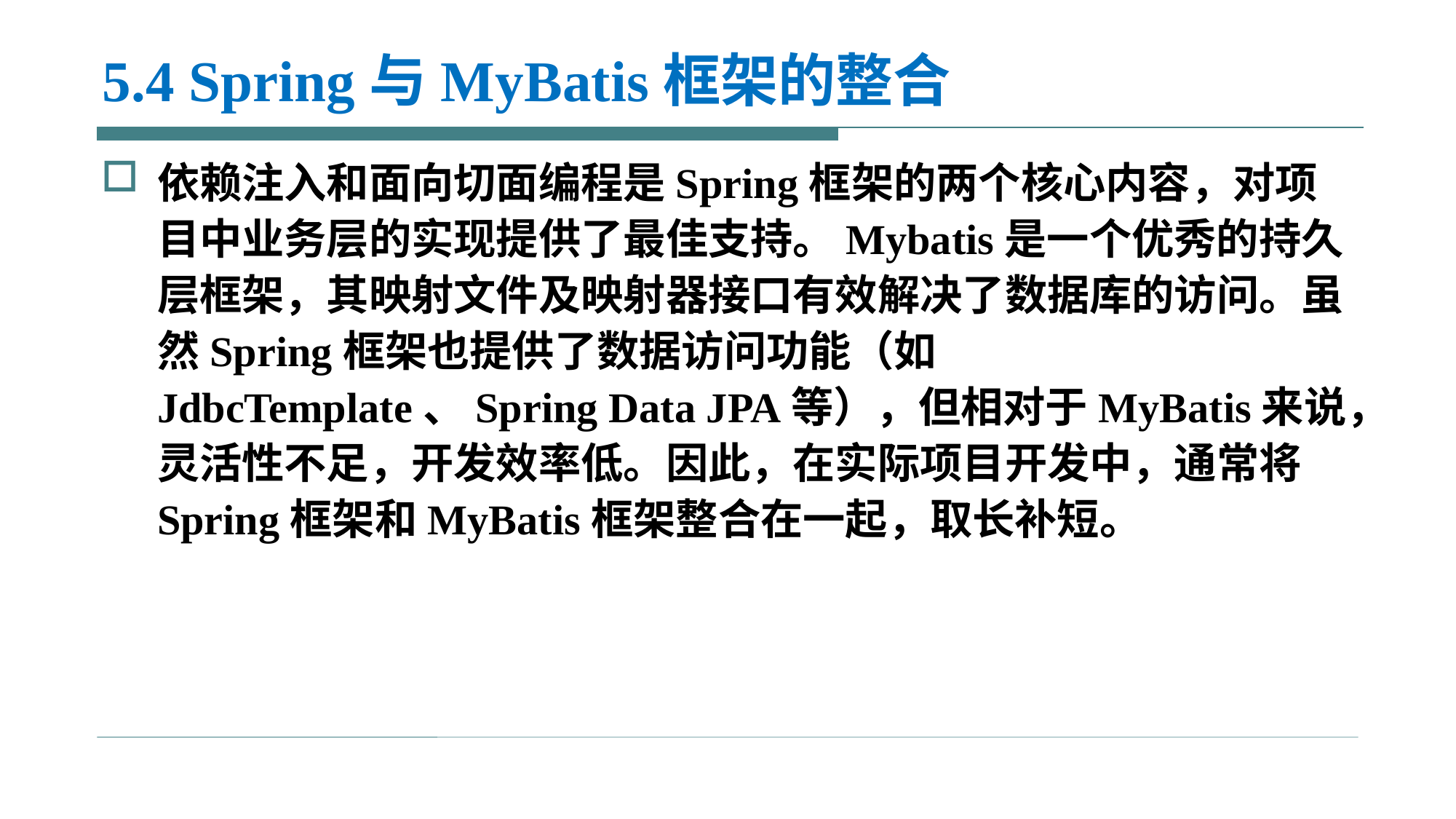

# 5.4 Spring与MyBatis框架的整合
依赖注入和面向切面编程是Spring框架的两个核心内容，对项目中业务层的实现提供了最佳支持。Mybatis是一个优秀的持久层框架，其映射文件及映射器接口有效解决了数据库的访问。虽然Spring框架也提供了数据访问功能（如JdbcTemplate、Spring Data JPA等），但相对于MyBatis来说，灵活性不足，开发效率低。因此，在实际项目开发中，通常将Spring框架和MyBatis框架整合在一起，取长补短。
17